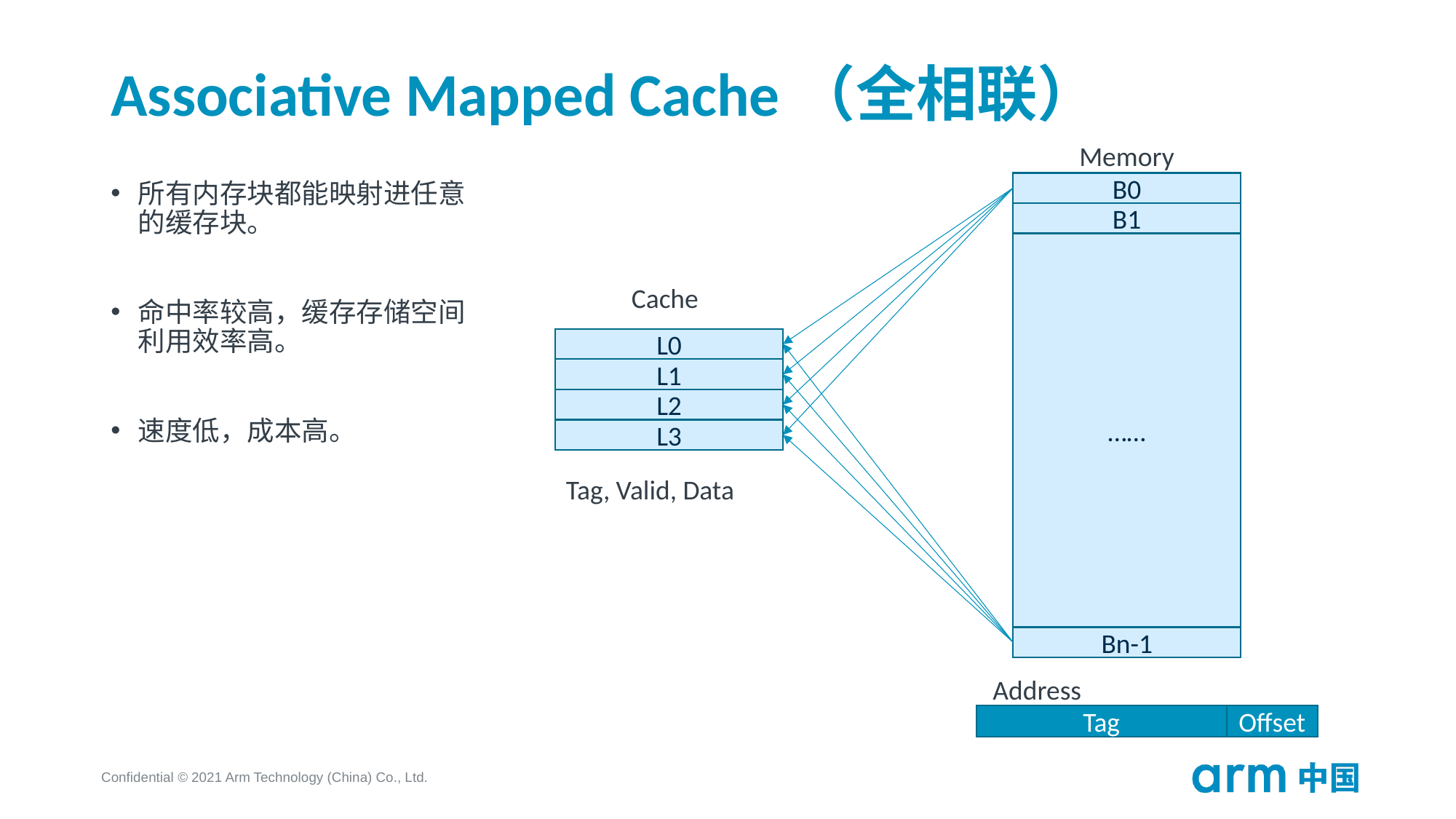

# Associative Mapped Cache（全相联）
Memory
B0
B1
……
Cache
L0
L1
L2
L3
Tag, Valid, Data
Bn-1
所有内存块都能映射进任意的缓存块。

命中率较高，缓存存储空间利用效率高。

速度低，成本高。
Address
Tag
Offset